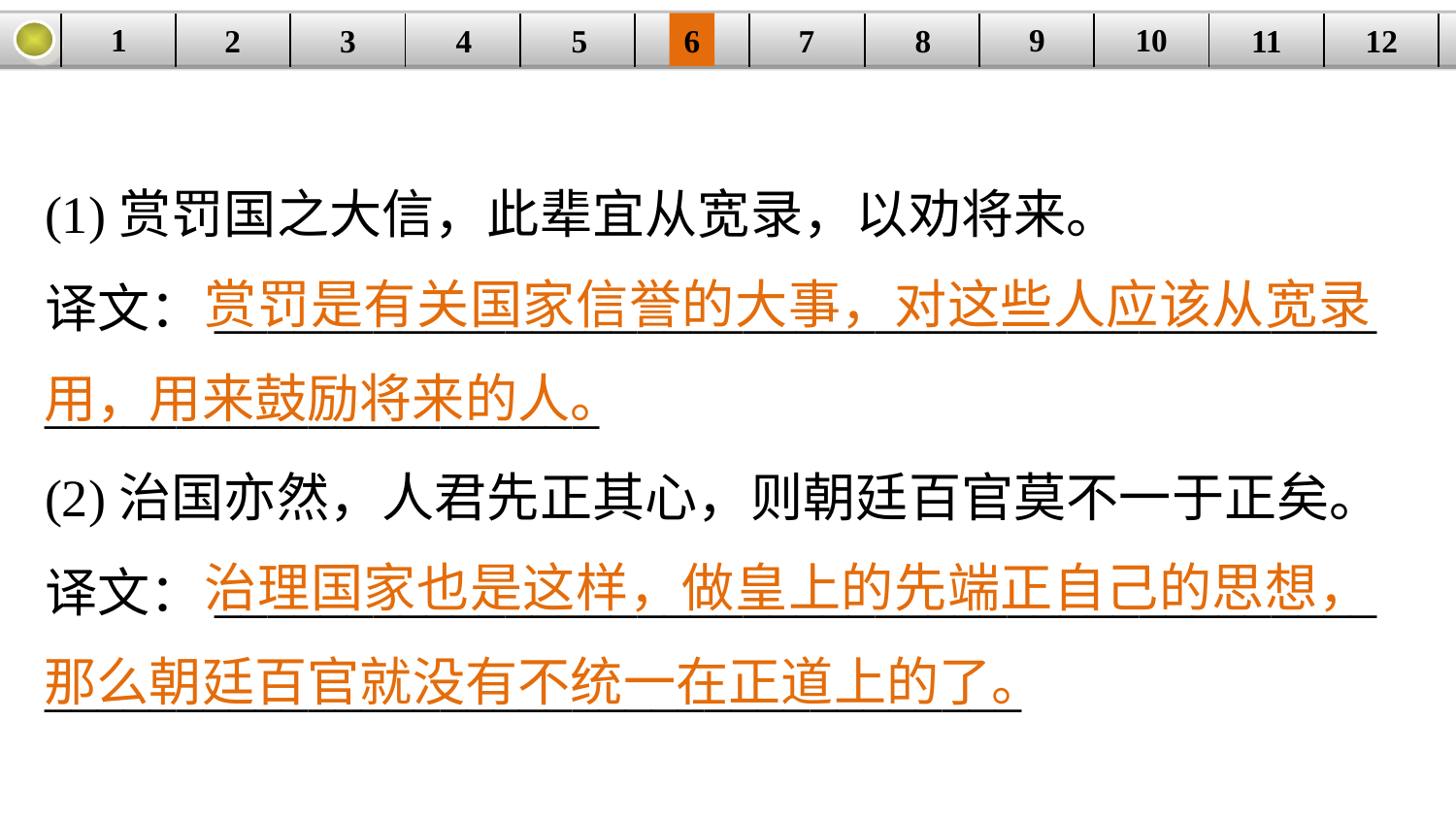

9
10
1
3
4
5
6
8
11
2
12
|  |  |  |  |  |  |  |  |  |  |  |  |
| --- | --- | --- | --- | --- | --- | --- | --- | --- | --- | --- | --- |
7

(1)赏罚国之大信，此辈宜从宽录，以劝将来。
译文：____________________________________________
_____________________
(2)治国亦然，人君先正其心，则朝廷百官莫不一于正矣。
译文：____________________________________________
_____________________________________
            赏罚是有关国家信誉的大事，对这些人应该从宽录用，用来鼓励将来的人。

            治理国家也是这样，做皇上的先端正自己的思想，那么朝廷百官就没有不统一在正道上的了。